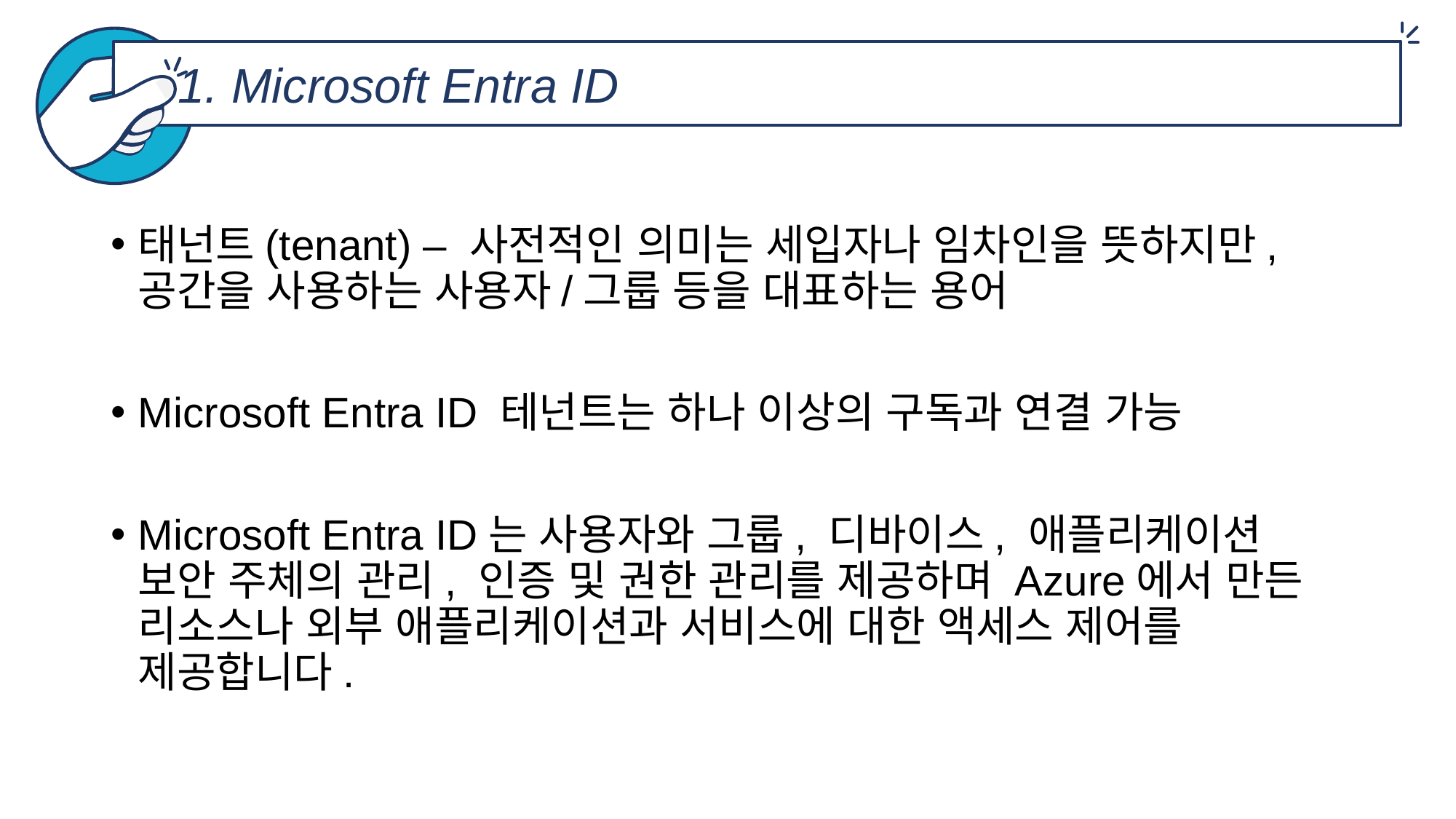

1. Microsoft Entra ID

태넌트(tenant) – 사전적인 의미는 세입자나 임차인을 뜻하지만,공간을 사용하는 사용자/그룹 등을 대표하는 용어

Microsoft Entra ID 테넌트는 하나 이상의 구독과 연결 가능

Microsoft Entra ID는 사용자와 그룹, 디바이스, 애플리케이션 보안 주체의 관리, 인증 및 권한 관리를 제공하며 Azure에서 만든 리소스나 외부 애플리케이션과 서비스에 대한 액세스 제어를 제공합니다.